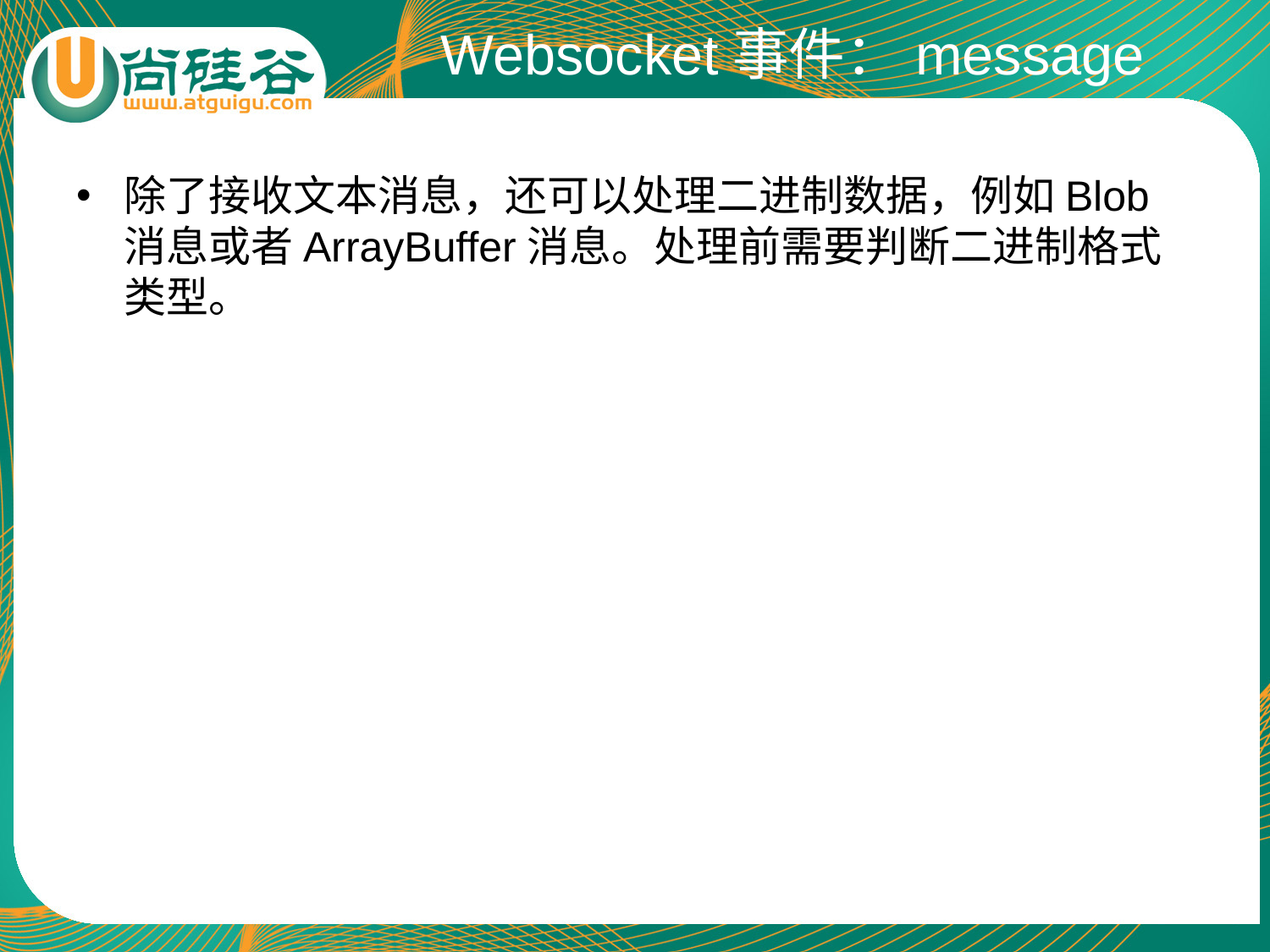

# Websocket事件：message
除了接收文本消息，还可以处理二进制数据，例如Blob消息或者ArrayBuffer消息。处理前需要判断二进制格式类型。